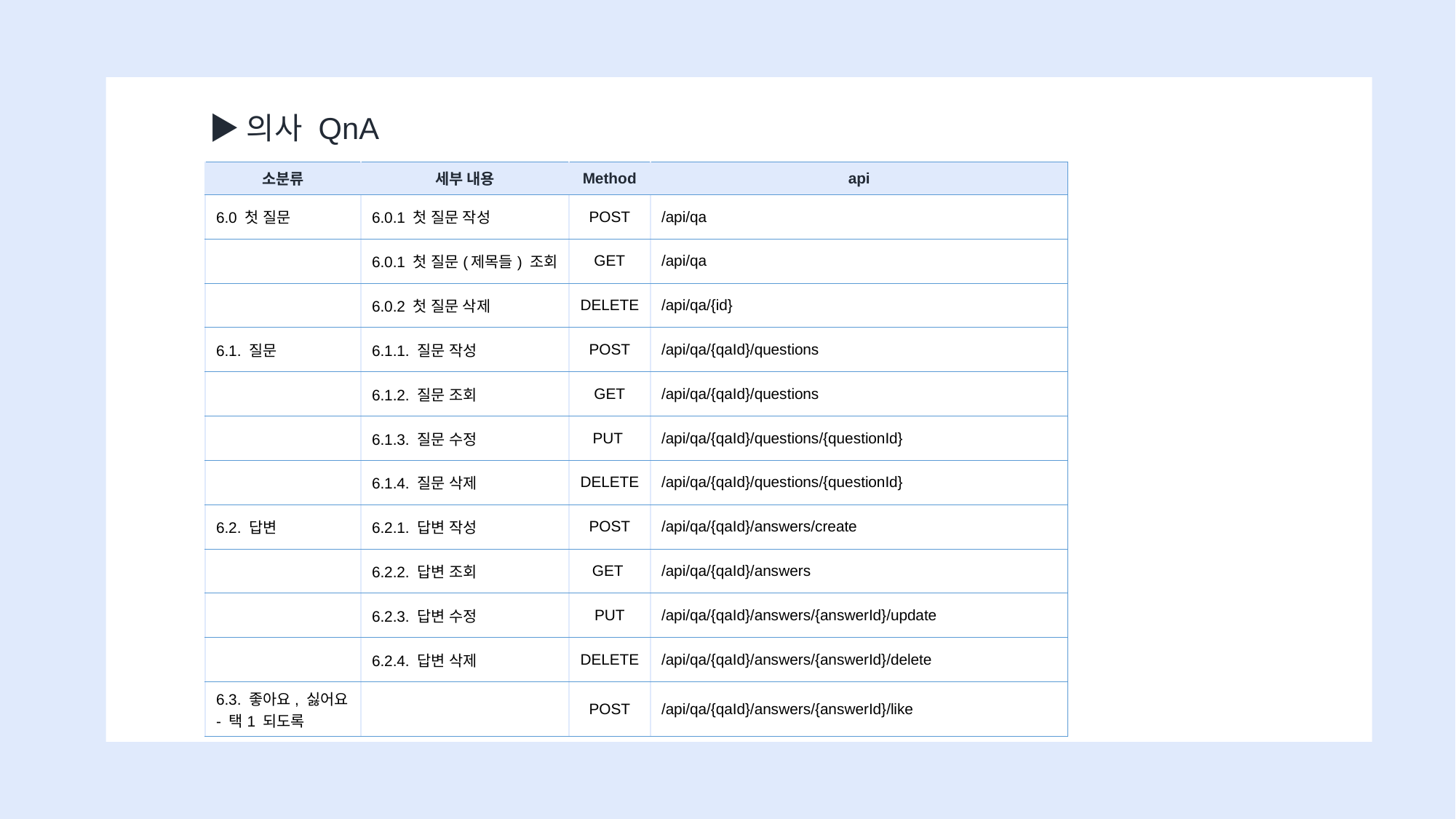

▶의사 QnA
| 소분류 | 세부 내용 | Method | api |
| --- | --- | --- | --- |
| 6.0 첫 질문 | 6.0.1 첫 질문 작성 | POST | /api/qa |
|  | 6.0.1 첫 질문(제목들) 조회 | GET | /api/qa |
|  | 6.0.2 첫 질문 삭제 | DELETE | /api/qa/{id} |
| 6.1. 질문 | 6.1.1. 질문 작성 | POST | /api/qa/{qaId}/questions |
|  | 6.1.2. 질문 조회 | GET | /api/qa/{qaId}/questions |
|  | 6.1.3. 질문 수정 | PUT | /api/qa/{qaId}/questions/{questionId} |
|  | 6.1.4. 질문 삭제 | DELETE | /api/qa/{qaId}/questions/{questionId} |
| 6.2. 답변 | 6.2.1. 답변 작성 | POST | /api/qa/{qaId}/answers/create |
|  | 6.2.2. 답변 조회 | GET | /api/qa/{qaId}/answers |
|  | 6.2.3. 답변 수정 | PUT | /api/qa/{qaId}/answers/{answerId}/update |
|  | 6.2.4. 답변 삭제 | DELETE | /api/qa/{qaId}/answers/{answerId}/delete |
| 6.3. 좋아요, 싫어요 - 택1 되도록 |  | POST | /api/qa/{qaId}/answers/{answerId}/like |